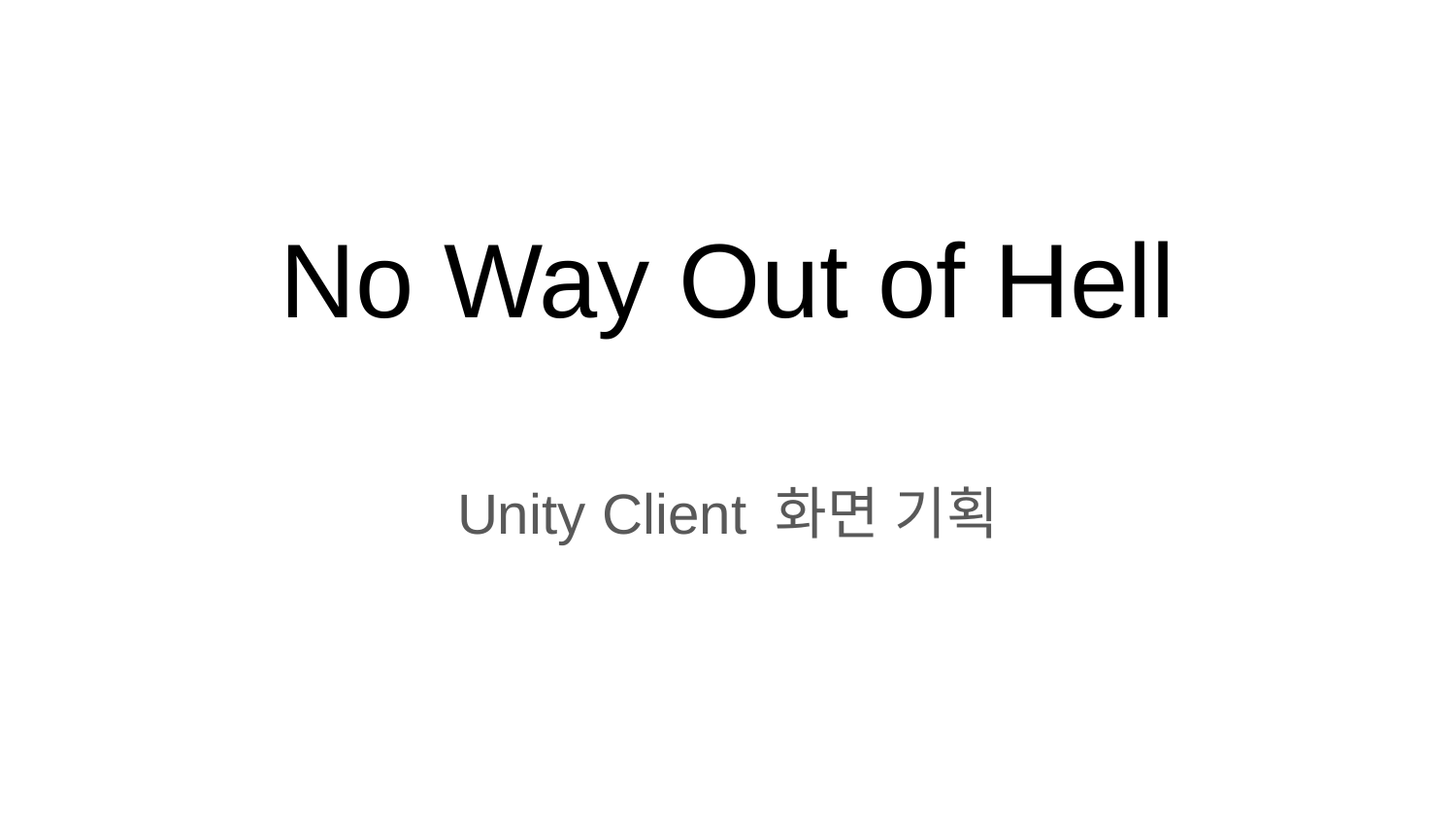

# No Way Out of Hell
Unity Client 화면 기획